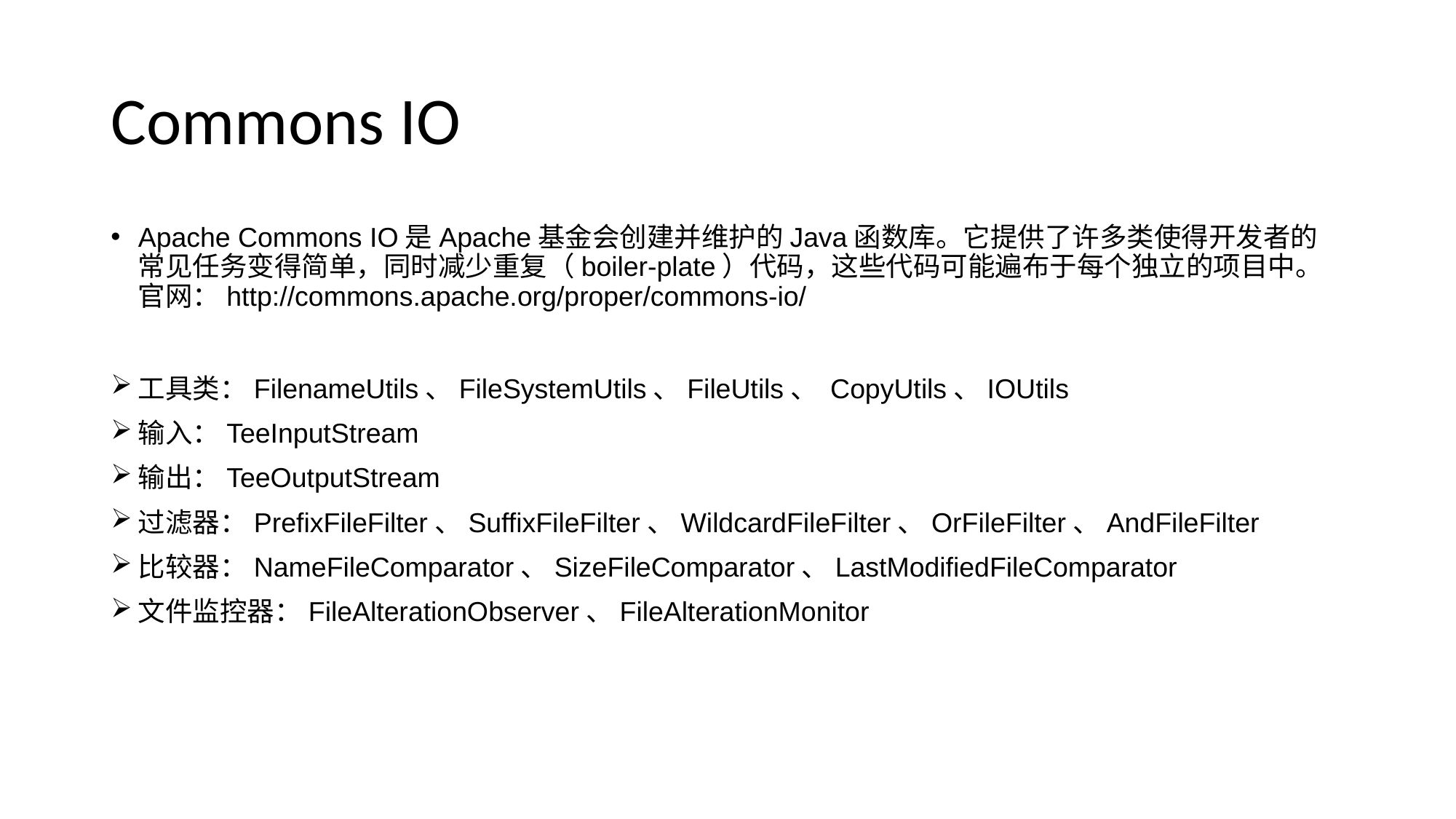

# Commons IO
Apache Commons IO是Apache基金会创建并维护的Java函数库。它提供了许多类使得开发者的常见任务变得简单，同时减少重复（boiler-plate）代码，这些代码可能遍布于每个独立的项目中。官网：http://commons.apache.org/proper/commons-io/

工具类：FilenameUtils、FileSystemUtils、FileUtils、 CopyUtils、IOUtils
输入：TeeInputStream
输出：TeeOutputStream
过滤器：PrefixFileFilter、SuffixFileFilter、WildcardFileFilter、OrFileFilter、AndFileFilter
比较器：NameFileComparator、SizeFileComparator、LastModifiedFileComparator
文件监控器：FileAlterationObserver、FileAlterationMonitor